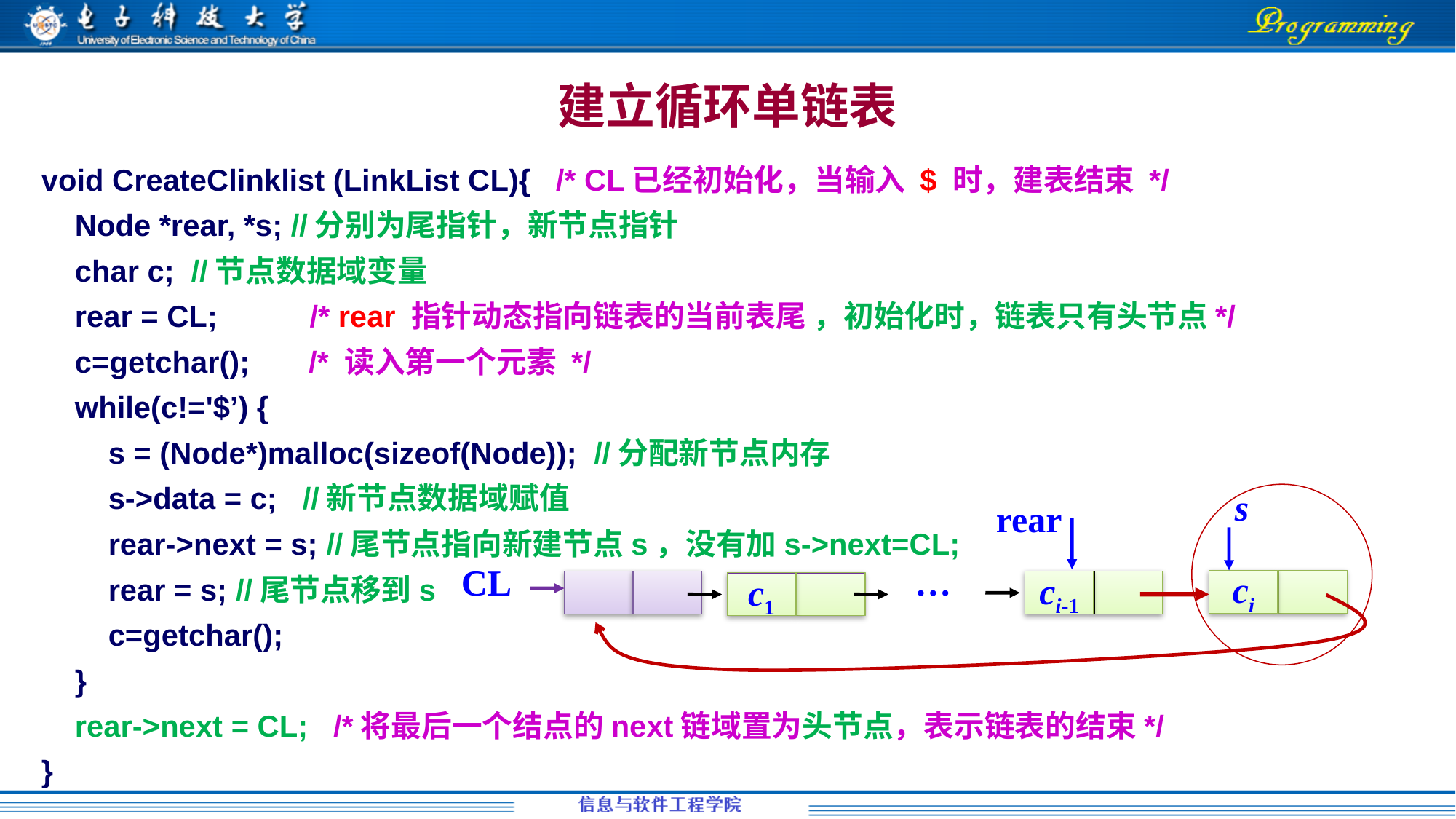

# 建立循环单链表
void CreateClinklist (LinkList CL){   /* CL已经初始化，当输入 $ 时，建表结束 */
    Node *rear, *s; //分别为尾指针，新节点指针
    char c;  //节点数据域变量
    rear = CL;           /* rear 指针动态指向链表的当前表尾 ，初始化时，链表只有头节点*/
    c=getchar();       /* 读入第一个元素 */
    while(c!='$’) {
        s = (Node*)malloc(sizeof(Node));  //分配新节点内存
        s->data = c;   //新节点数据域赋值
        rear->next = s; //尾节点指向新建节点s，没有加s->next=CL;
        rear = s; //尾节点移到s
        c=getchar();
    }
    rear->next = CL;   /*将最后一个结点的next链域置为头节点，表示链表的结束*/
}
s

rear

CL
…
ci

ci-1

c1